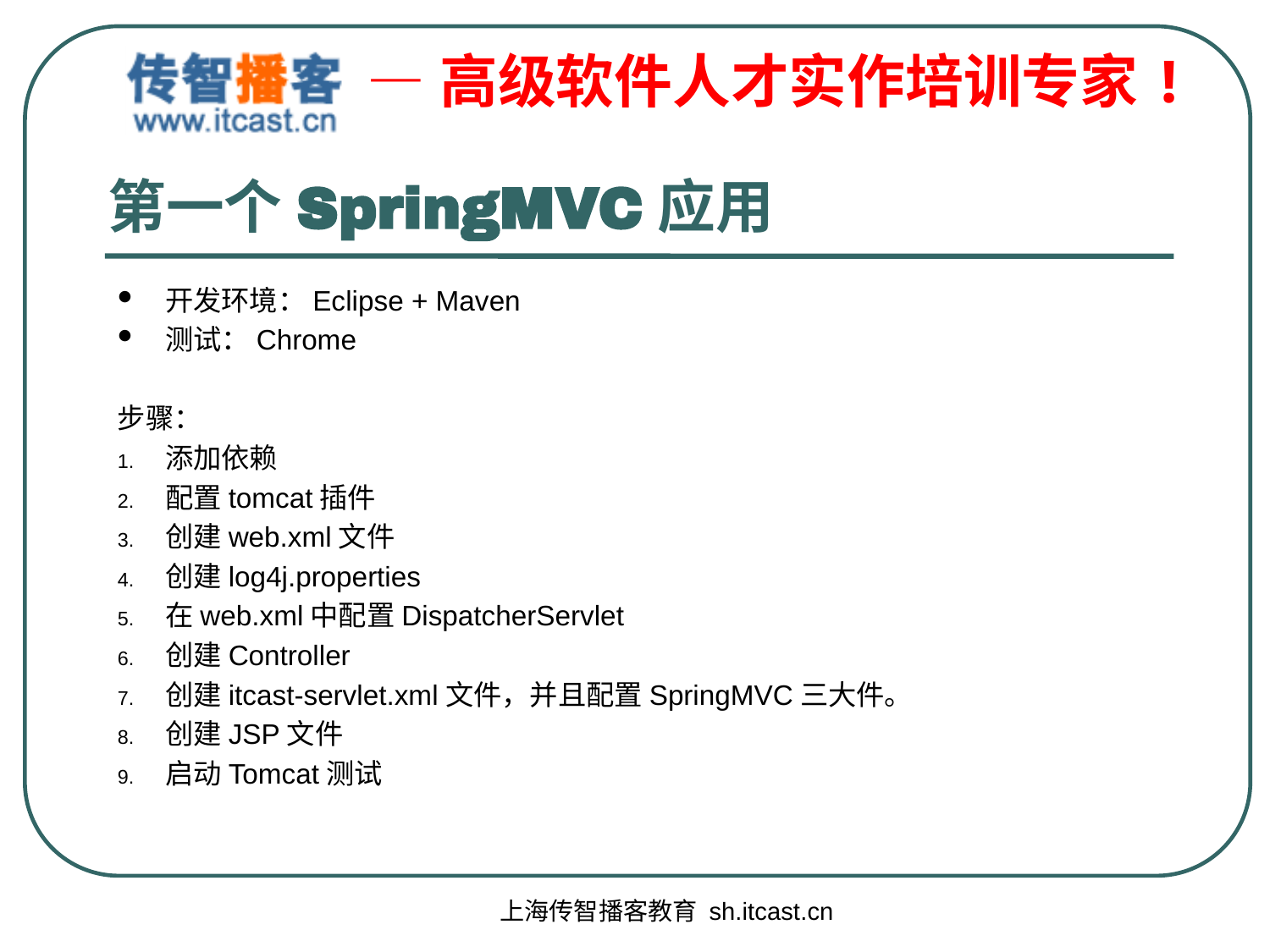

# 第一个SpringMVC应用
开发环境：Eclipse + Maven
测试：Chrome

步骤：
添加依赖
配置tomcat插件
创建web.xml文件
创建log4j.properties
在web.xml中配置DispatcherServlet
创建Controller
创建itcast-servlet.xml文件，并且配置SpringMVC三大件。
创建JSP文件
启动Tomcat测试

上海传智播客教育 sh.itcast.cn